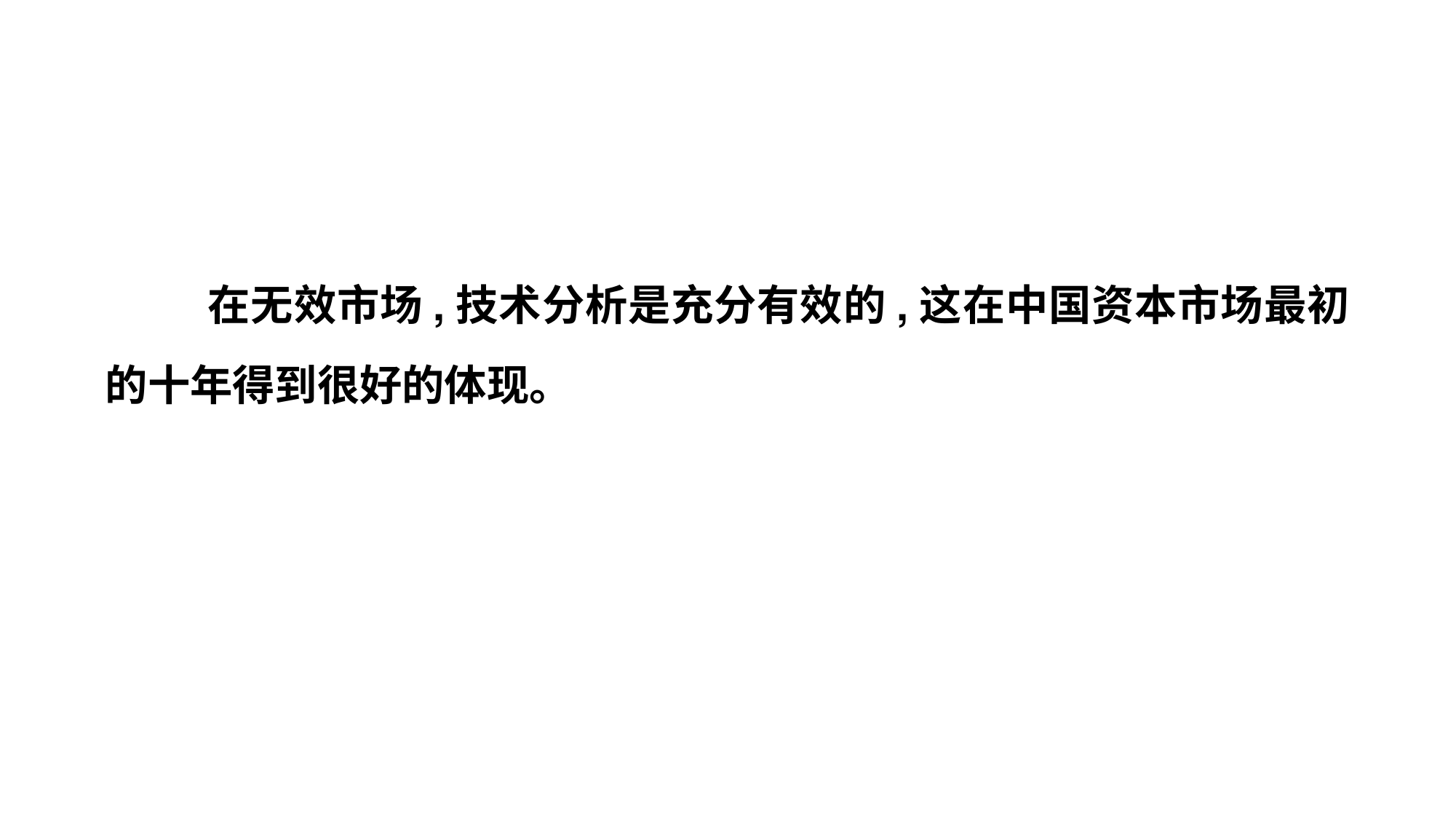

在无效市场,技术分析是充分有效的,这在中国资本市场最初的十年得到很好的体现。